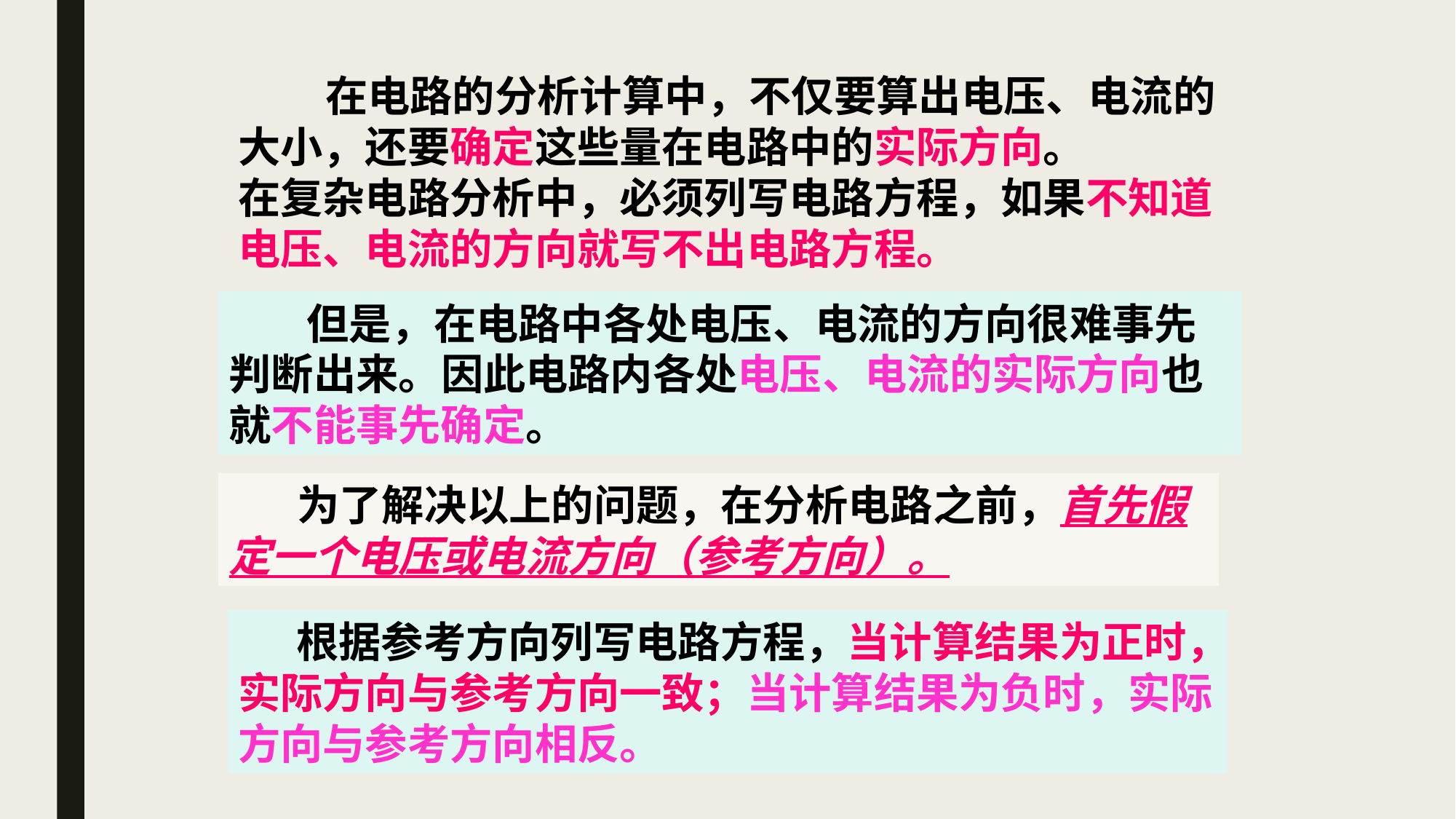

在电路的分析计算中，不仅要算出电压、电流的大小，还要确定这些量在电路中的实际方向。
在复杂电路分析中，必须列写电路方程，如果不知道电压、电流的方向就写不出电路方程。
       但是，在电路中各处电压、电流的方向很难事先判断出来。因此电路内各处电压、电流的实际方向也就不能事先确定。
      为了解决以上的问题，在分析电路之前，首先假定一个电压或电流方向（参考方向）。
     根据参考方向列写电路方程，当计算结果为正时，实际方向与参考方向一致；当计算结果为负时，实际方向与参考方向相反。